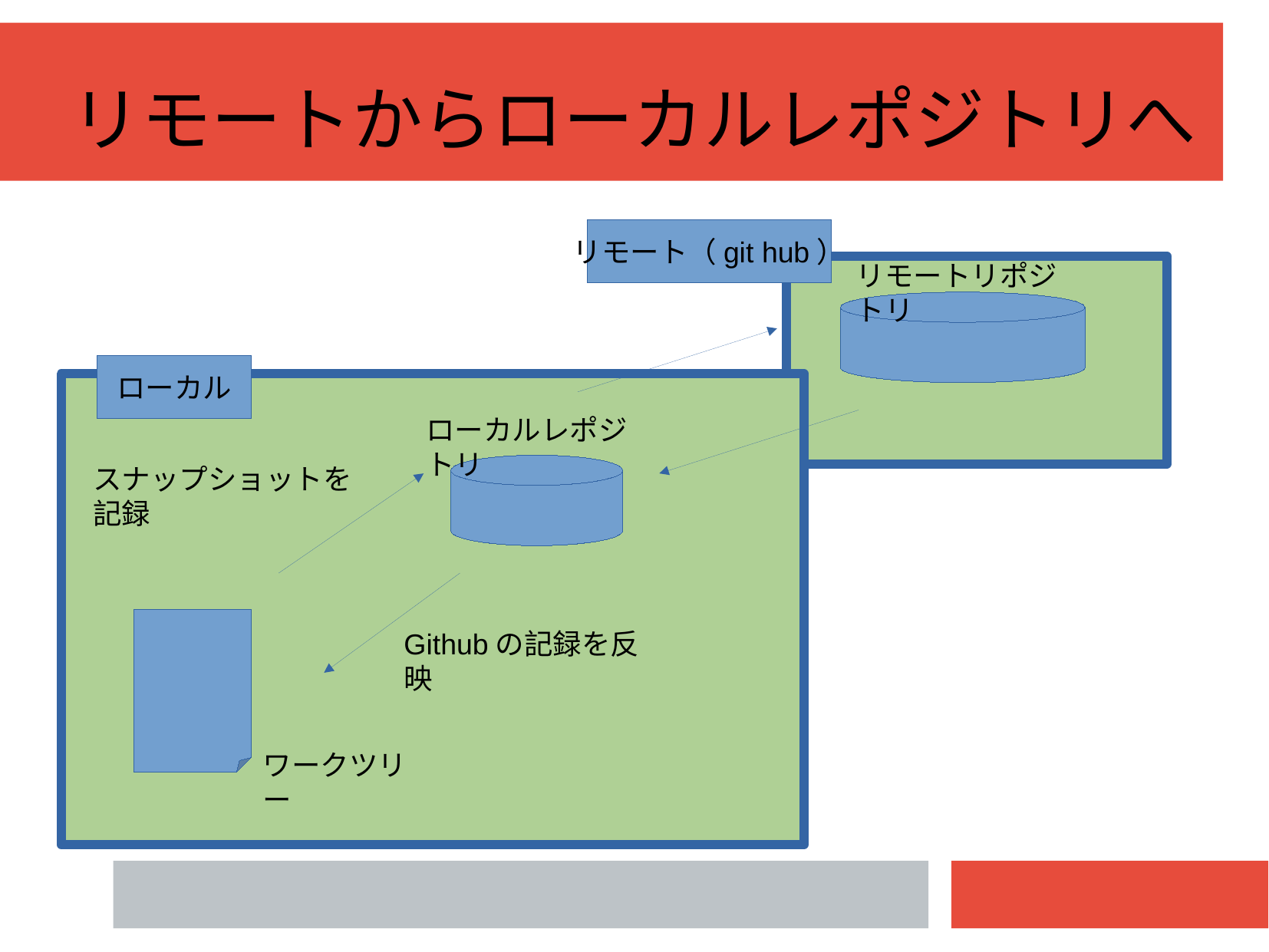

リモートからローカルレポジトリへ
リモート（git hub）
リモートリポジトリ

ローカル

ローカルレポジトリ

スナップショットを記録

Githubの記録を反映
ワークツリー